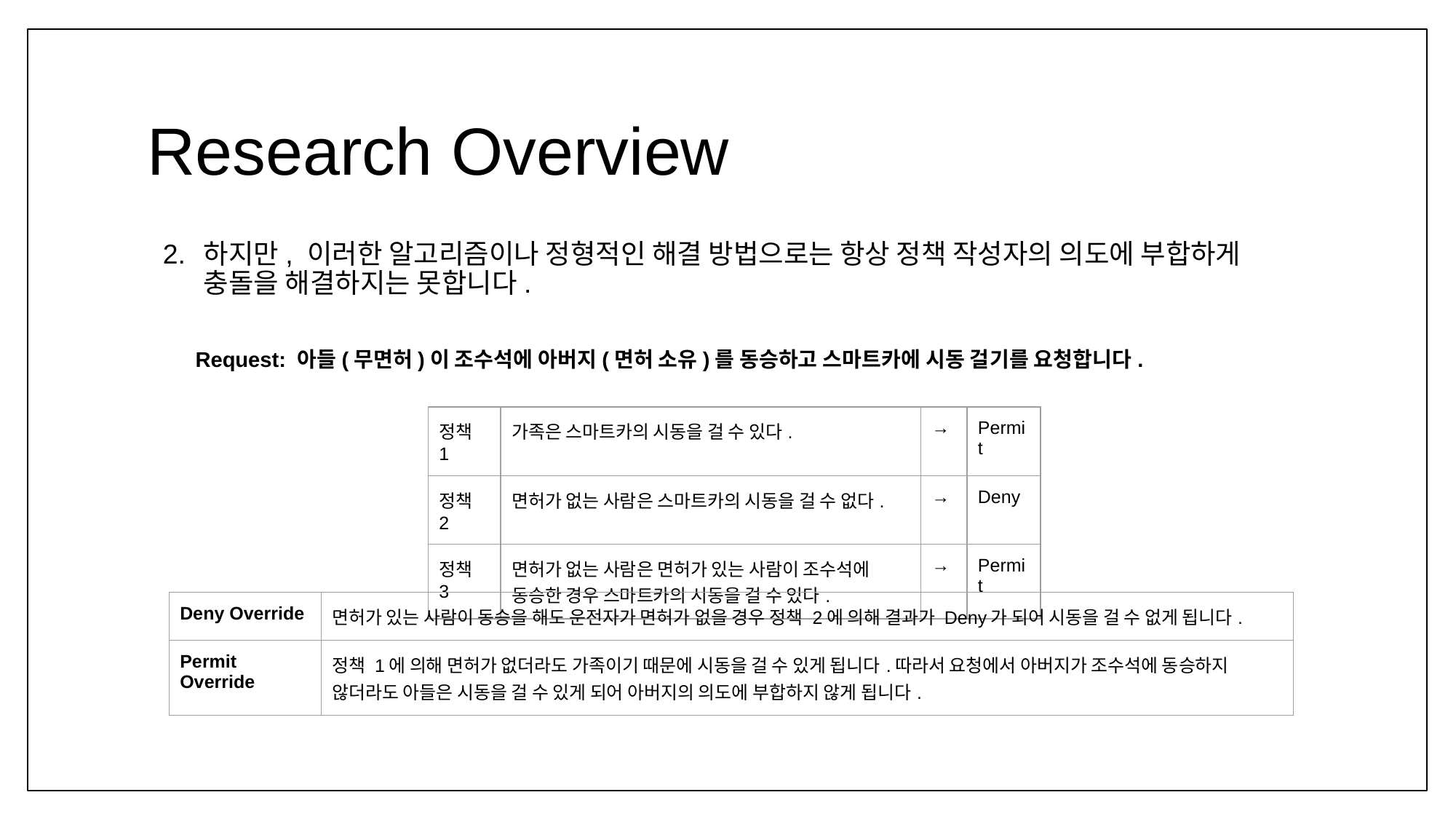

# Research Overview
하지만, 이러한 알고리즘이나 정형적인 해결 방법으로는 항상 정책 작성자의 의도에 부합하게 충돌을 해결하지는 못합니다.
Request: 아들(무면허)이 조수석에 아버지(면허 소유)를 동승하고 스마트카에 시동 걸기를 요청합니다.
| 정책 1 | 가족은 스마트카의 시동을 걸 수 있다. | → | Permit |
| --- | --- | --- | --- |
| 정책 2 | 면허가 없는 사람은 스마트카의 시동을 걸 수 없다. | → | Deny |
| 정책 3 | 면허가 없는 사람은 면허가 있는 사람이 조수석에 동승한 경우 스마트카의 시동을 걸 수 있다. | → | Permit |
| Deny Override | 면허가 있는 사람이 동승을 해도 운전자가 면허가 없을 경우 정책 2에 의해 결과가 Deny가 되어 시동을 걸 수 없게 됩니다. |
| --- | --- |
| Permit Override | 정책 1에 의해 면허가 없더라도 가족이기 때문에 시동을 걸 수 있게 됩니다.따라서 요청에서 아버지가 조수석에 동승하지 않더라도 아들은 시동을 걸 수 있게 되어 아버지의 의도에 부합하지 않게 됩니다. |